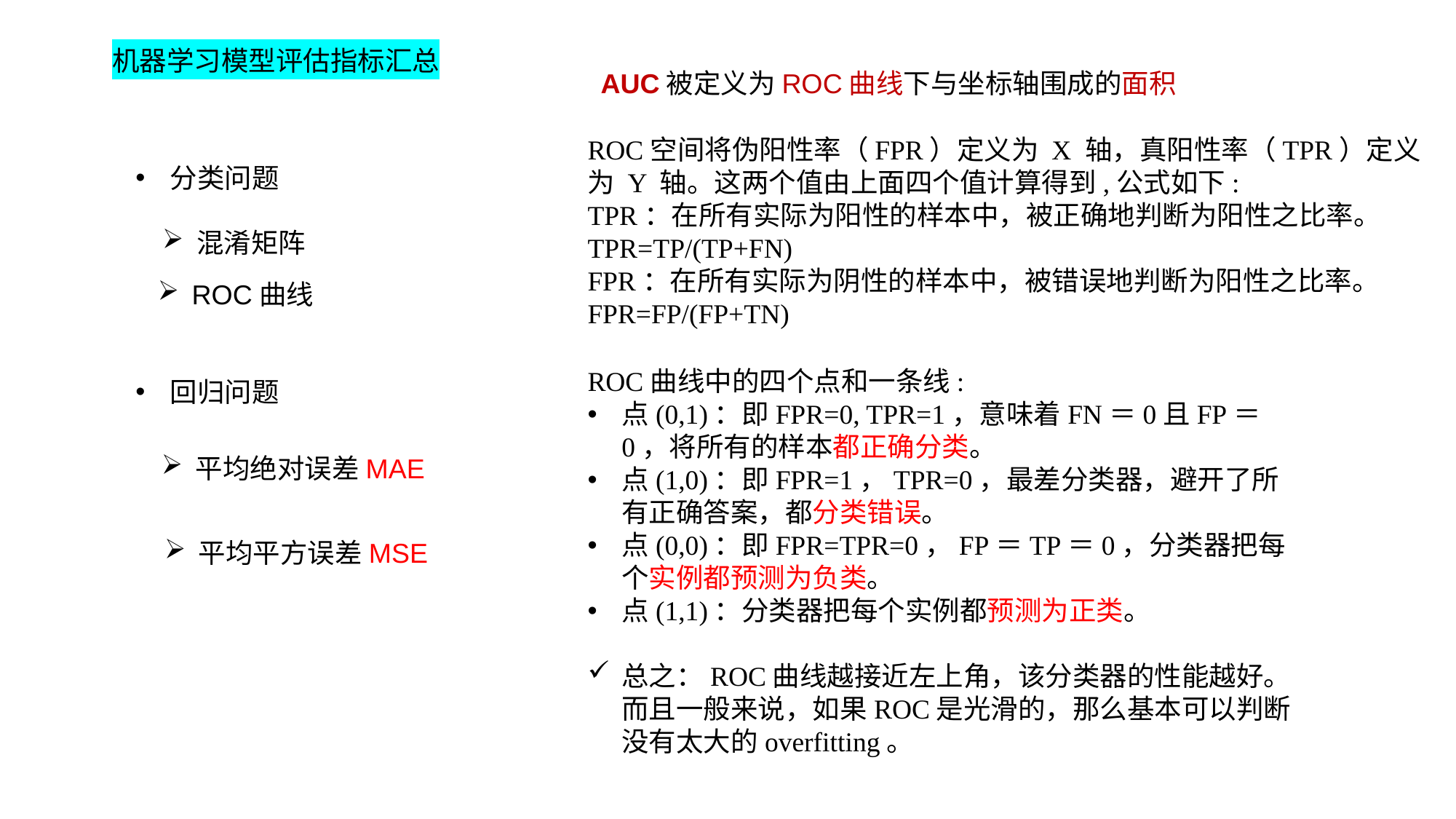

机器学习模型评估指标汇总
AUC被定义为ROC曲线下与坐标轴围成的面积
ROC空间将伪阳性率（FPR）定义为 X 轴，真阳性率（TPR）定义为 Y 轴。这两个值由上面四个值计算得到,公式如下:
TPR：在所有实际为阳性的样本中，被正确地判断为阳性之比率。
TPR=TP/(TP+FN)
FPR：在所有实际为阴性的样本中，被错误地判断为阳性之比率。
FPR=FP/(FP+TN)
分类问题
混淆矩阵
ROC曲线
ROC曲线中的四个点和一条线:
点(0,1)：即FPR=0, TPR=1，意味着FN＝0且FP＝0，将所有的样本都正确分类。
点(1,0)：即FPR=1，TPR=0，最差分类器，避开了所有正确答案，都分类错误。
点(0,0)：即FPR=TPR=0，FP＝TP＝0，分类器把每个实例都预测为负类。
点(1,1)：分类器把每个实例都预测为正类。

总之：ROC曲线越接近左上角，该分类器的性能越好。而且一般来说，如果ROC是光滑的，那么基本可以判断没有太大的overfitting。
回归问题
平均绝对误差MAE
平均平方误差MSE